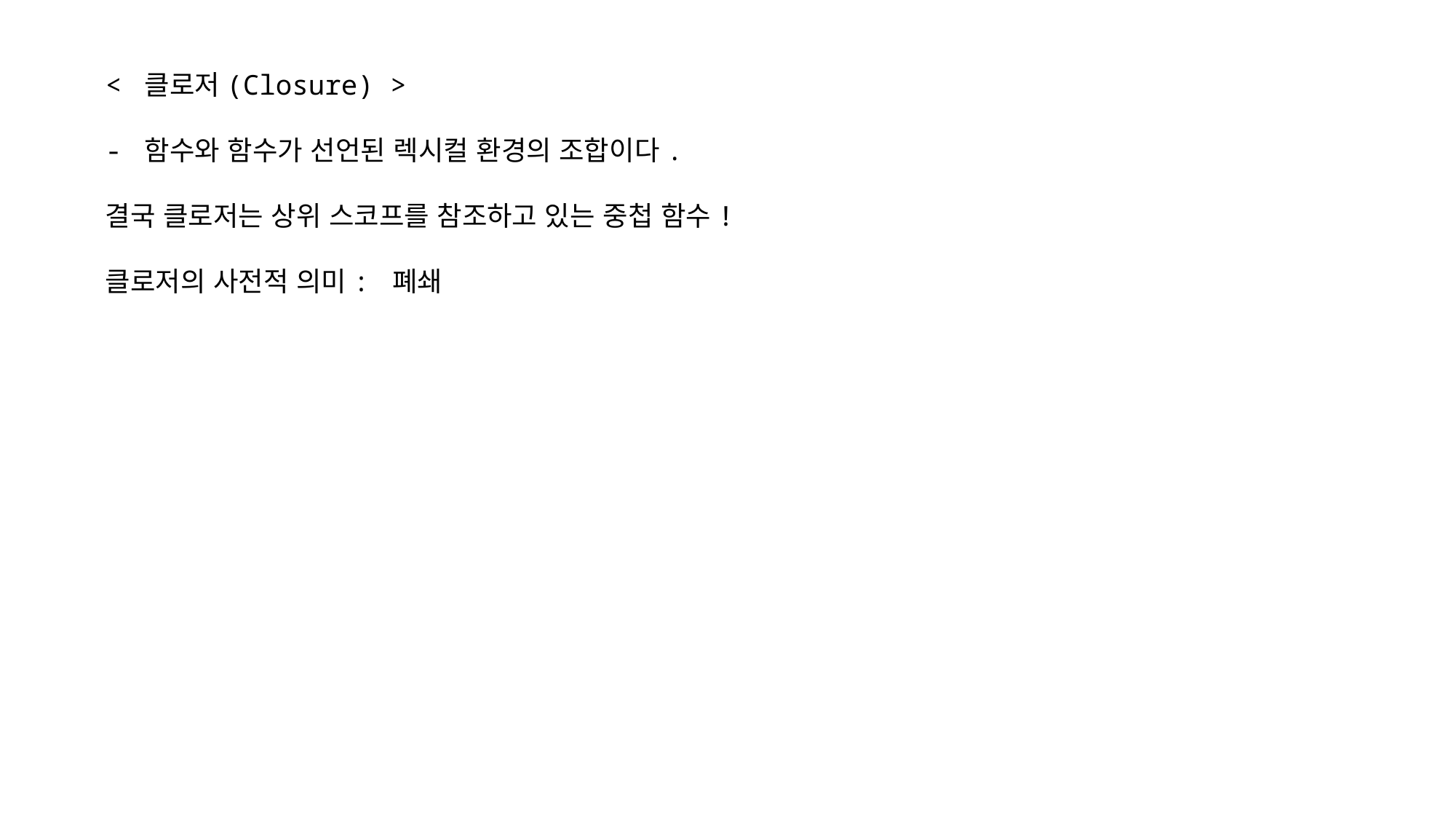

< 클로저(Closure) >

- 함수와 함수가 선언된 렉시컬 환경의 조합이다.

결국 클로저는 상위 스코프를 참조하고 있는 중첩 함수!

클로저의 사전적 의미: 폐쇄